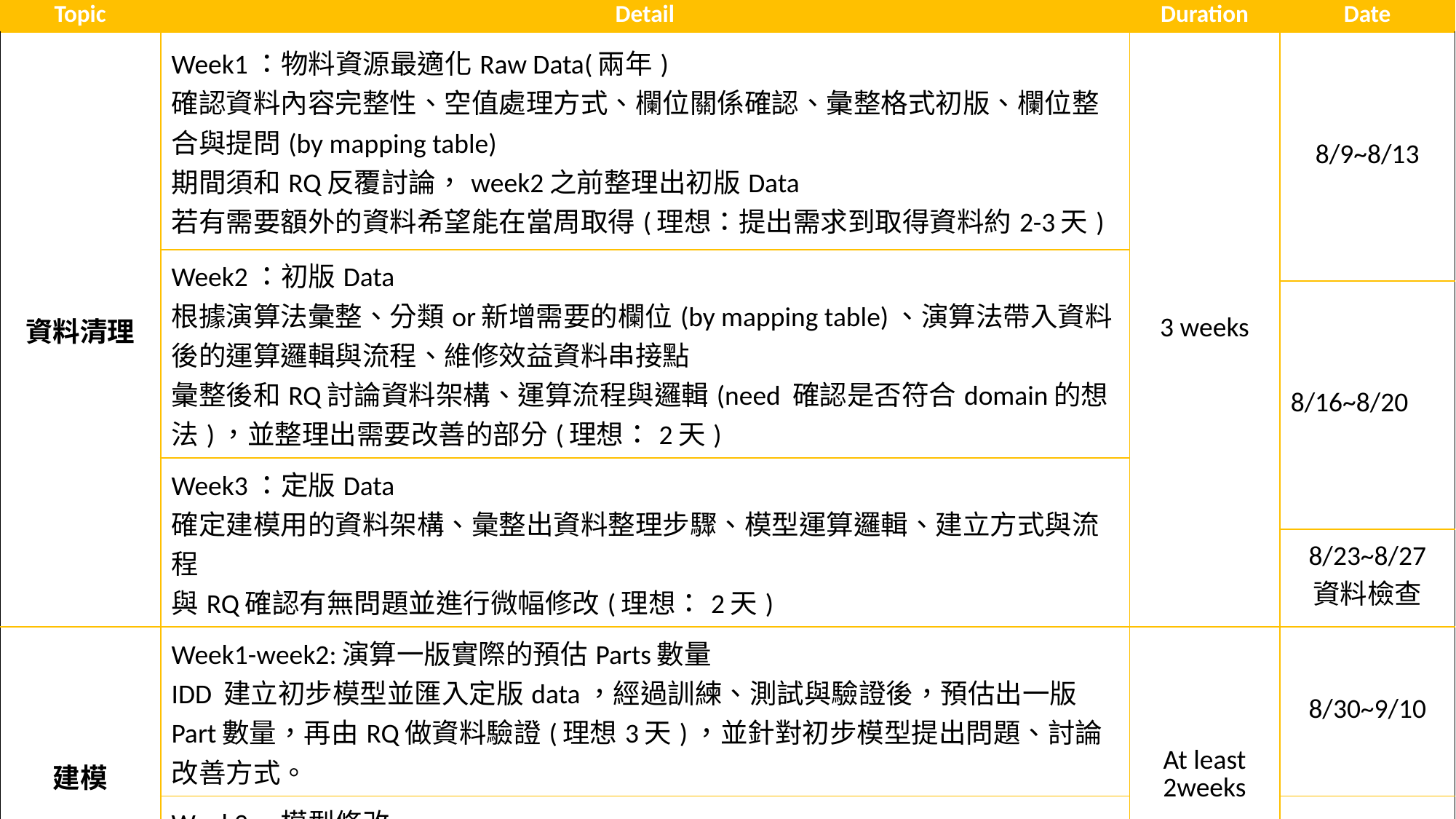

| Topic | Detail | Duration | Date |
| --- | --- | --- | --- |
| 資料清理 | Week1：物料資源最適化Raw Data(兩年) 確認資料內容完整性、空值處理方式、欄位關係確認、彙整格式初版、欄位整合與提問(by mapping table) 期間須和RQ反覆討論，week2之前整理出初版Data 若有需要額外的資料希望能在當周取得(理想：提出需求到取得資料約2-3天) | 3 weeks | 8/9~8/13 |
|  | Week2：初版Data 根據演算法彙整、分類or新增需要的欄位(by mapping table)、演算法帶入資料後的運算邏輯與流程、維修效益資料串接點 彙整後和RQ討論資料架構、運算流程與邏輯(need 確認是否符合domain的想法)，並整理出需要改善的部分(理想：2天) |  |  |
|  | Week2：初版Data 根據演算法彙整、分類or新增需要的欄位(by mapping table)、演算法帶入資料後的運算邏輯與流程、維修效益資料串接點 彙整後和RQ討論資料架構、運算流程與邏輯(need 確認是否符合domain的想法)，並整理出需要改善的部分(理想：2天) |  | 8/16~8/20 |
|  | Week3：定版Data 確定建模用的資料架構、彙整出資料整理步驟、模型運算邏輯、建立方式與流程 與RQ確認有無問題並進行微幅修改(理想：2天) |  |  |
|  | Week3：採用物料資源最適化Raw Data(兩年) 工作內容：資料檢查、data & 模型定版 確認資料內容完整性(ex:空值處理方式)、資料架構與期間、資料整理步驟彙整 採用三部維修效益Raw Data(半年)做模型訓練、模型建立方式與流程、確定演算法 與RQ確認有無問題並進行微幅修改(2天) |  | 8/23~8/27 資料檢查 |
| 建模 | Week1-week2:演算一版實際的預估Parts數量 IDD 建立初步模型並匯入定版data，經過訓練、測試與驗證後，預估出一版Part數量，再由RQ做資料驗證(理想3天)，並針對初步模型提出問題、討論改善方式。 | At least 2weeks | 8/30~9/10 |
|  | Week3~: 模型修改 IDD初版模型修改後匯入定版data，訓練、測試與驗證，再由RQ做第二次資料驗證，若有問題再討論或修改。 |  | 9/10~ |